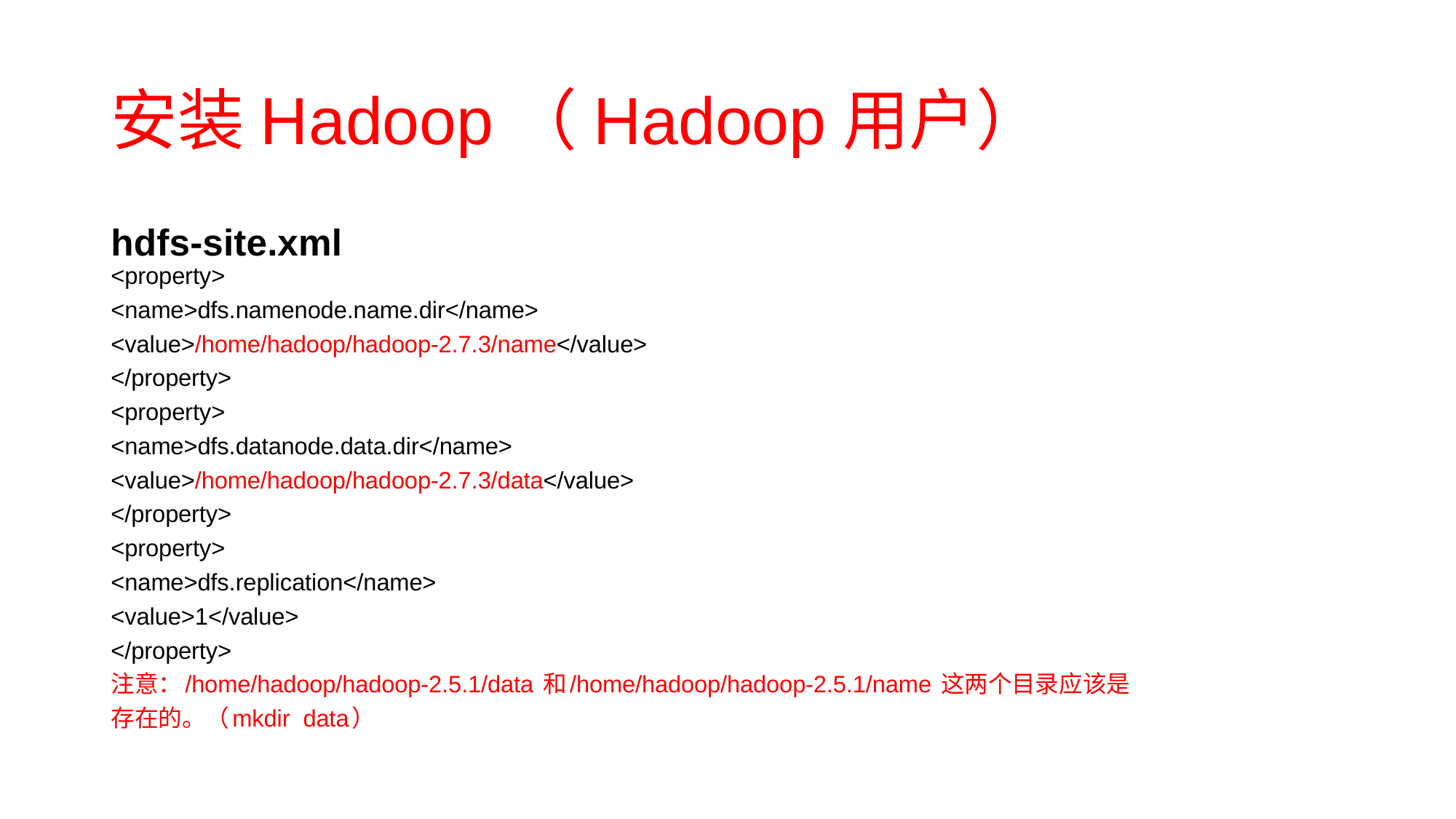

# 安装Hadoop（Hadoop用户）
hdfs-site.xml
<property>
<name>dfs.namenode.name.dir</name>
<value>/home/hadoop/hadoop-2.7.3/name</value>
</property>
<property>
<name>dfs.datanode.data.dir</name>
<value>/home/hadoop/hadoop-2.7.3/data</value>
</property>
<property>
<name>dfs.replication</name>
<value>1</value>
</property>
注意：/home/hadoop/hadoop-2.5.1/data 和/home/hadoop/hadoop-2.5.1/name 这两个目录应该是
存在的。（mkdir  data）